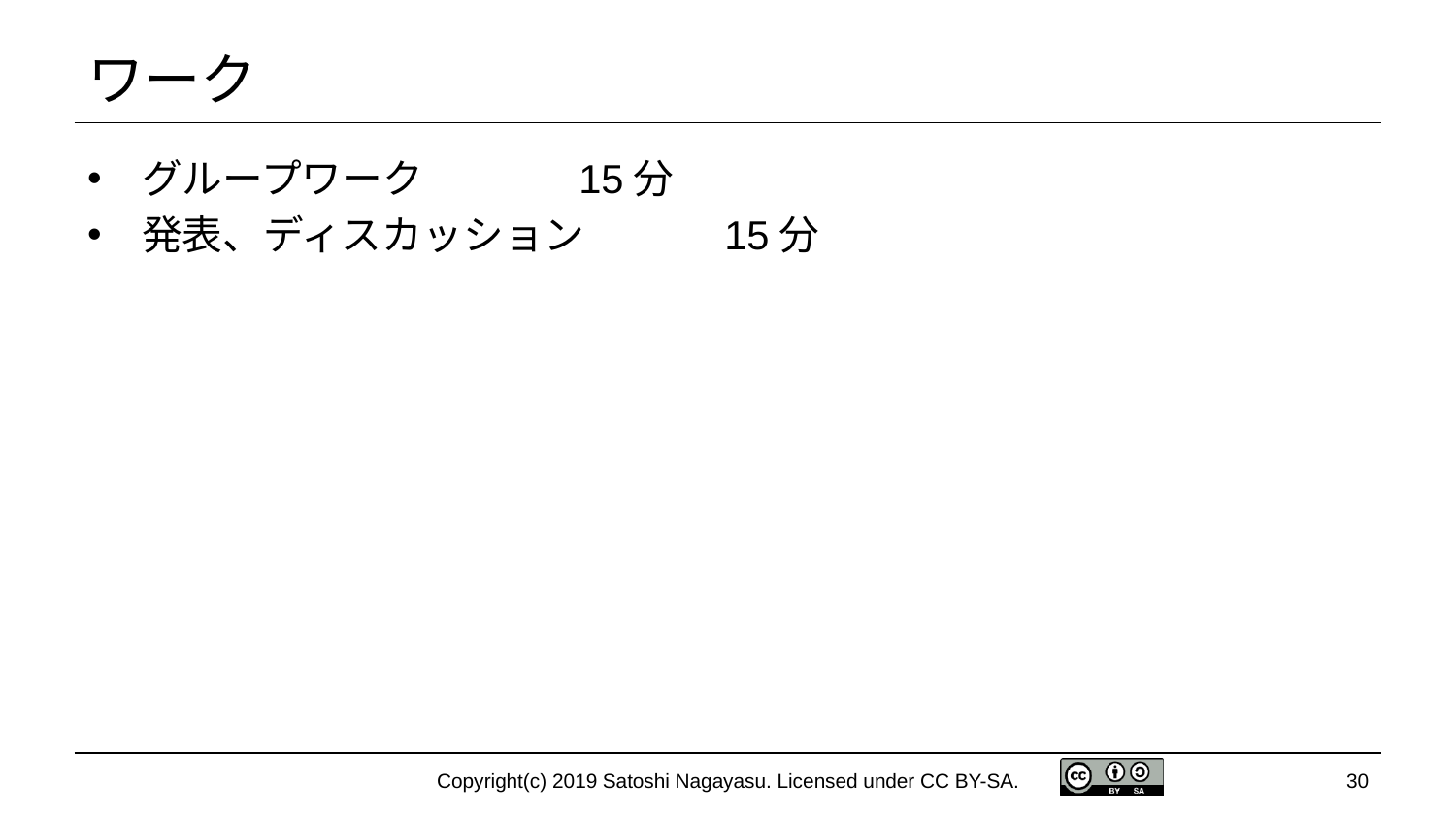

# ワーク
グループワーク		15分
発表、ディスカッション	15分
Copyright(c) 2019 Satoshi Nagayasu. Licensed under CC BY-SA.
30